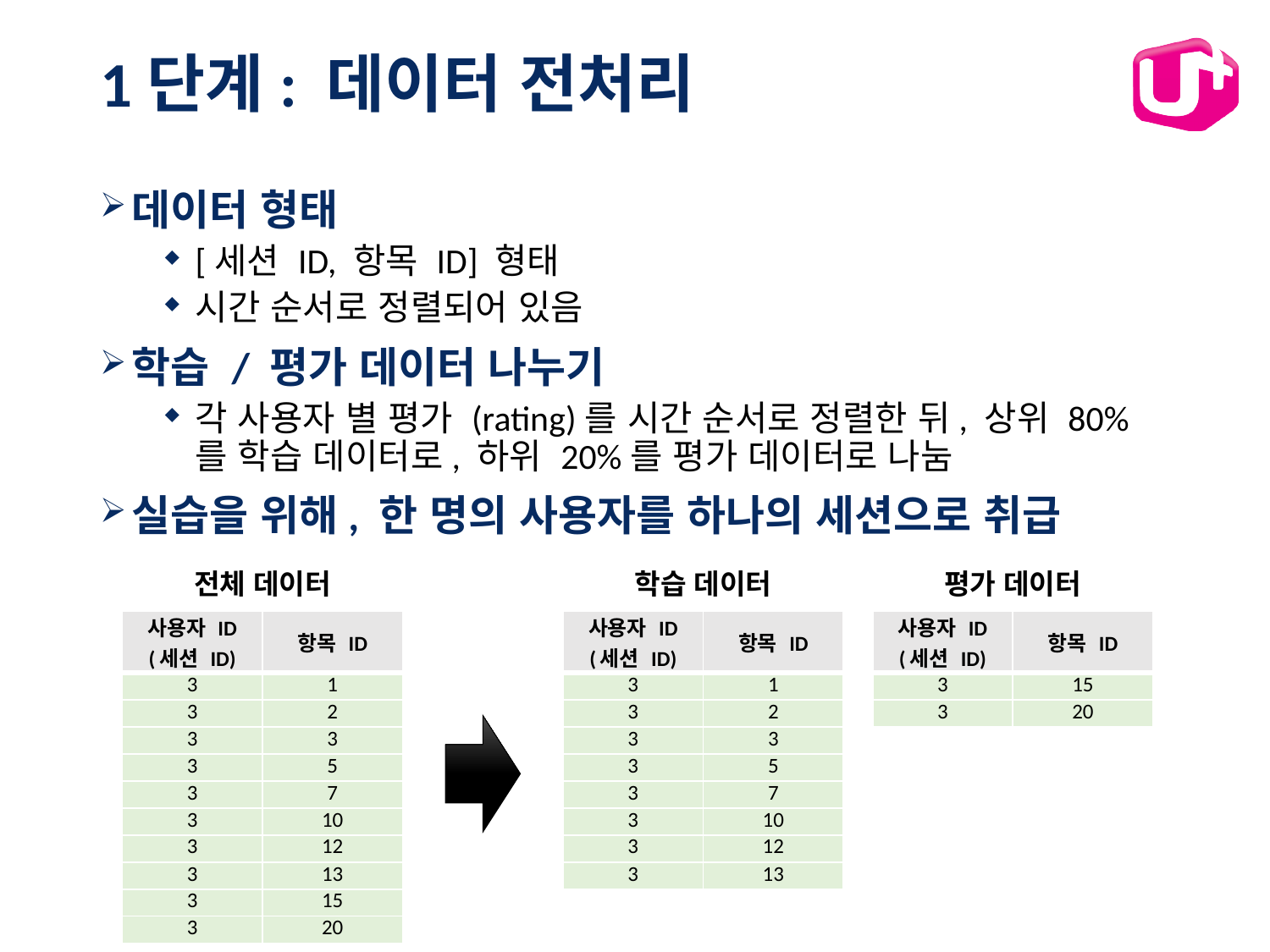

# 1단계: 데이터 전처리
데이터 형태
[세션 ID, 항목 ID] 형태
시간 순서로 정렬되어 있음
학습 / 평가 데이터 나누기
각 사용자 별 평가 (rating)를 시간 순서로 정렬한 뒤, 상위 80%를 학습 데이터로, 하위 20%를 평가 데이터로 나눔
실습을 위해, 한 명의 사용자를 하나의 세션으로 취급

전체 데이터
학습 데이터
평가 데이터
| 사용자 ID (세션 ID) | 항목 ID |
| --- | --- |
| 3 | 1 |
| 3 | 2 |
| 3 | 3 |
| 3 | 5 |
| 3 | 7 |
| 3 | 10 |
| 3 | 12 |
| 3 | 13 |
| 3 | 15 |
| 3 | 20 |
| 사용자 ID (세션 ID) | 항목 ID |
| --- | --- |
| 3 | 1 |
| 3 | 2 |
| 3 | 3 |
| 3 | 5 |
| 3 | 7 |
| 3 | 10 |
| 3 | 12 |
| 3 | 13 |
| 사용자 ID (세션 ID) | 항목 ID |
| --- | --- |
| 3 | 15 |
| 3 | 20 |